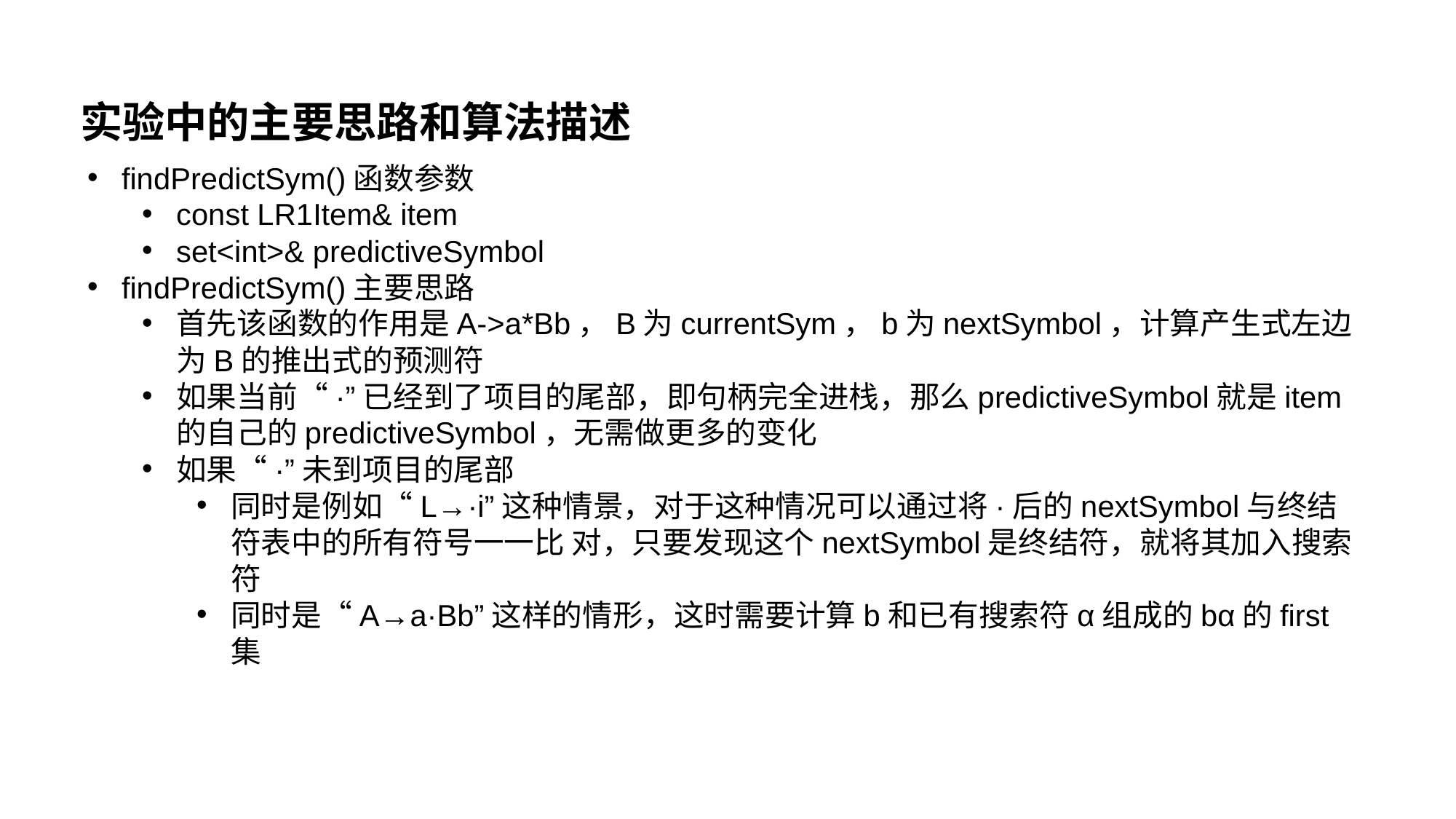

实验中的主要思路和算法描述
findPredictSym()函数参数
const LR1Item& item
set<int>& predictiveSymbol
findPredictSym()主要思路
首先该函数的作用是A->a*Bb，B为currentSym，b为nextSymbol，计算产生式左边为B的推出式的预测符
如果当前“·”已经到了项目的尾部，即句柄完全进栈，那么predictiveSymbol就是item的自己的predictiveSymbol，无需做更多的变化
如果“·”未到项目的尾部
同时是例如“L→·i”这种情景，对于这种情况可以通过将·后的nextSymbol与终结符表中的所有符号一一比 对，只要发现这个nextSymbol是终结符，就将其加入搜索符
同时是“A→a·Bb”这样的情形，这时需要计算b和已有搜索符α组成的bα的first集